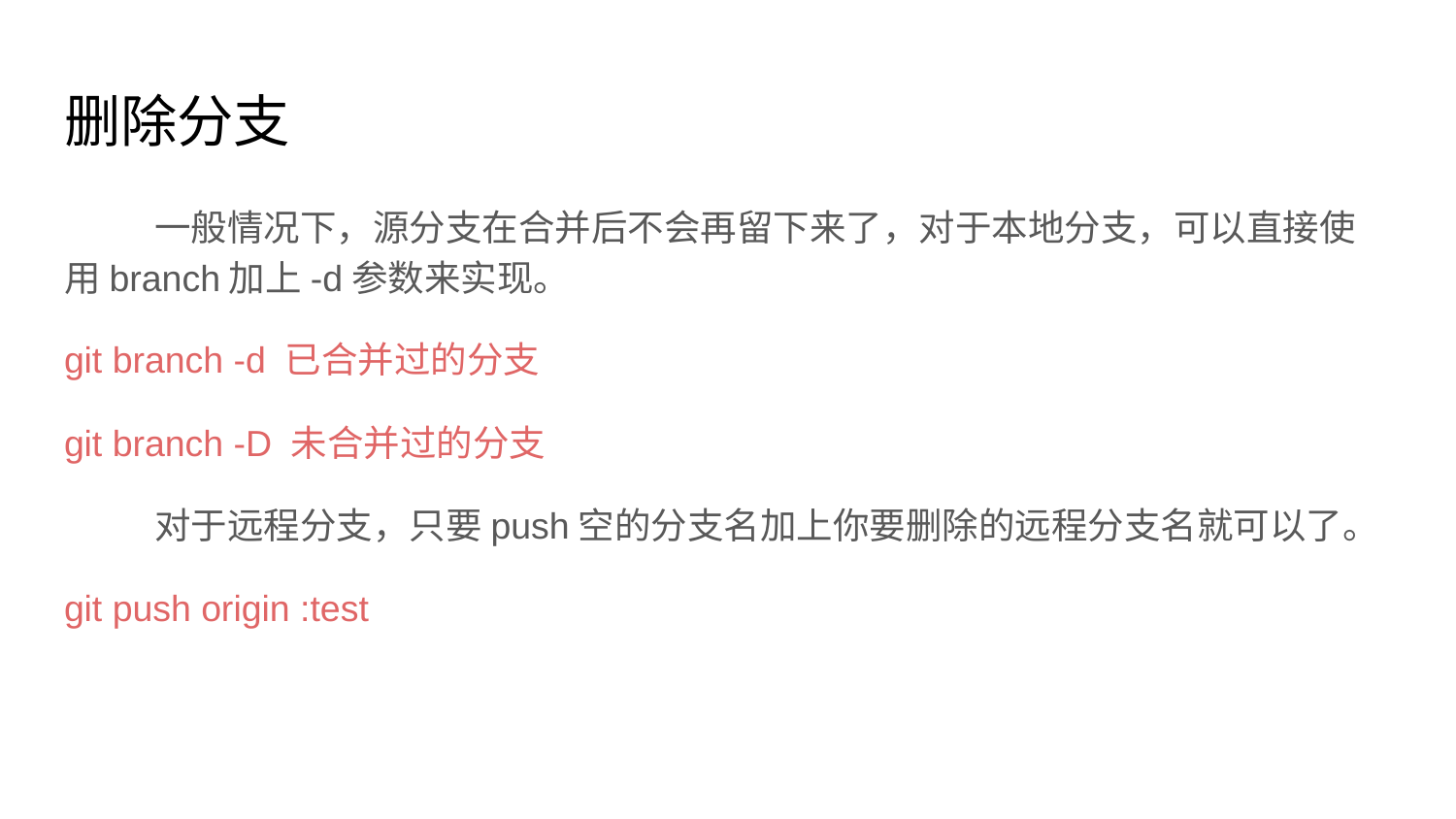

# 删除分支
        一般情况下，源分支在合并后不会再留下来了，对于本地分支，可以直接使用branch加上-d参数来实现。
git branch -d 已合并过的分支
git branch -D 未合并过的分支
        对于远程分支，只要push空的分支名加上你要删除的远程分支名就可以了。
git push origin :test